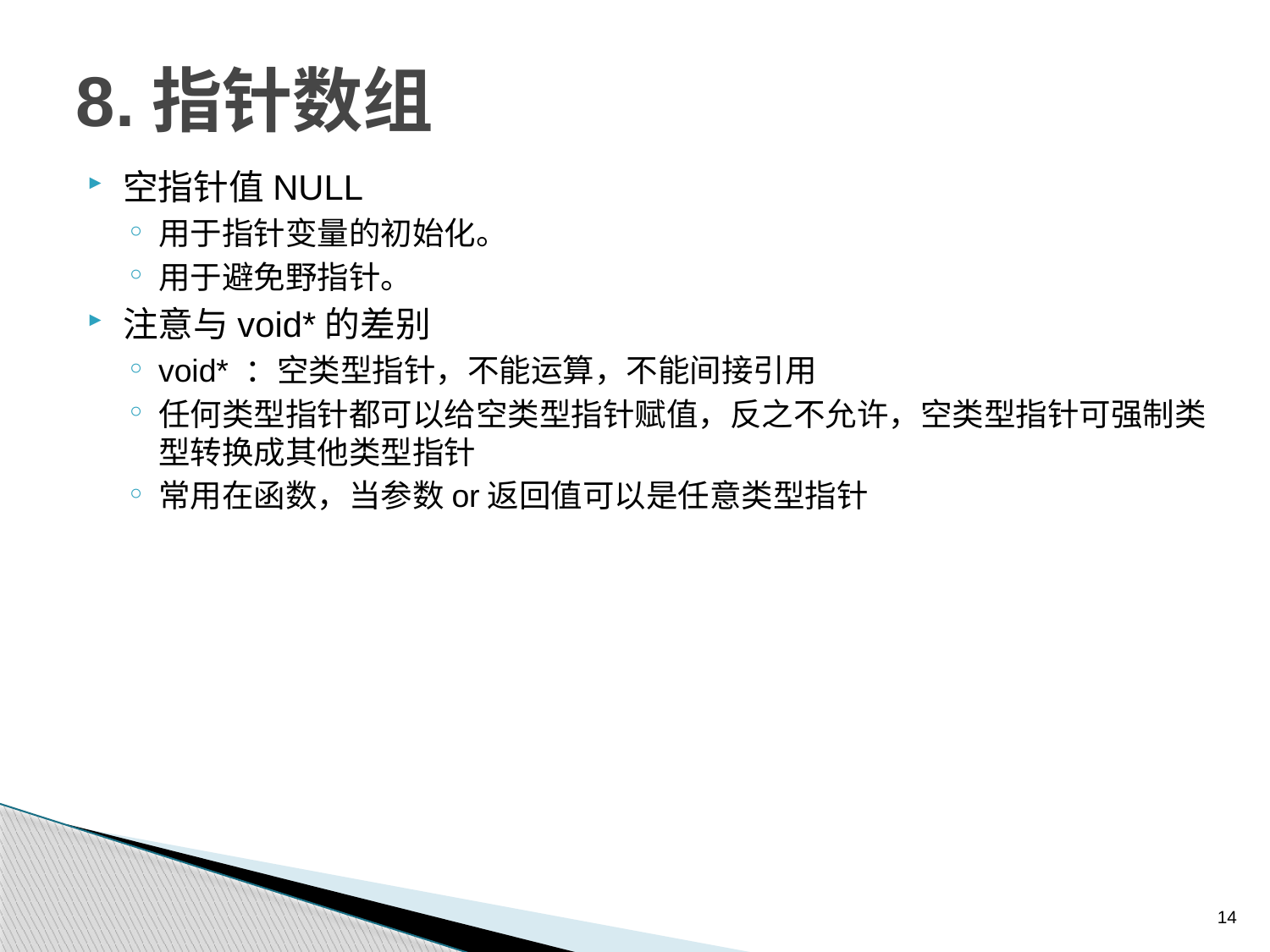

# 8.指针数组
空指针值NULL
用于指针变量的初始化。
用于避免野指针。
注意与void*的差别
void* ：空类型指针，不能运算，不能间接引用
任何类型指针都可以给空类型指针赋值，反之不允许，空类型指针可强制类型转换成其他类型指针
常用在函数，当参数or返回值可以是任意类型指针

14